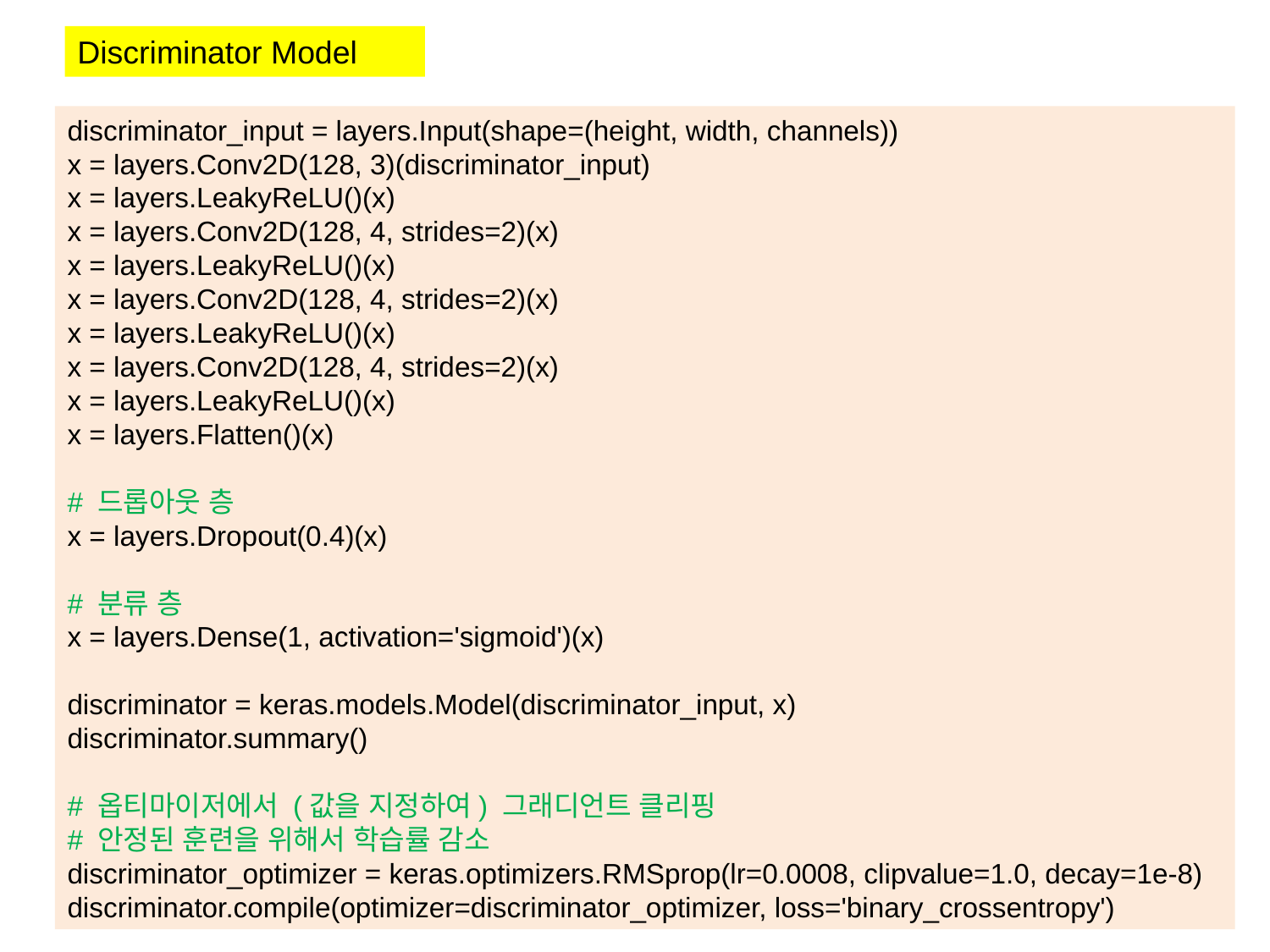

Discriminator Model
discriminator_input = layers.Input(shape=(height, width, channels))
x = layers.Conv2D(128, 3)(discriminator_input)
x = layers.LeakyReLU()(x)
x = layers.Conv2D(128, 4, strides=2)(x)
x = layers.LeakyReLU()(x)
x = layers.Conv2D(128, 4, strides=2)(x)
x = layers.LeakyReLU()(x)
x = layers.Conv2D(128, 4, strides=2)(x)
x = layers.LeakyReLU()(x)
x = layers.Flatten()(x)
# 드롭아웃 층
x = layers.Dropout(0.4)(x)
# 분류 층
x = layers.Dense(1, activation='sigmoid')(x)
discriminator = keras.models.Model(discriminator_input, x)
discriminator.summary()
# 옵티마이저에서 (값을 지정하여) 그래디언트 클리핑
# 안정된 훈련을 위해서 학습률 감소
discriminator_optimizer = keras.optimizers.RMSprop(lr=0.0008, clipvalue=1.0, decay=1e-8)
discriminator.compile(optimizer=discriminator_optimizer, loss='binary_crossentropy')